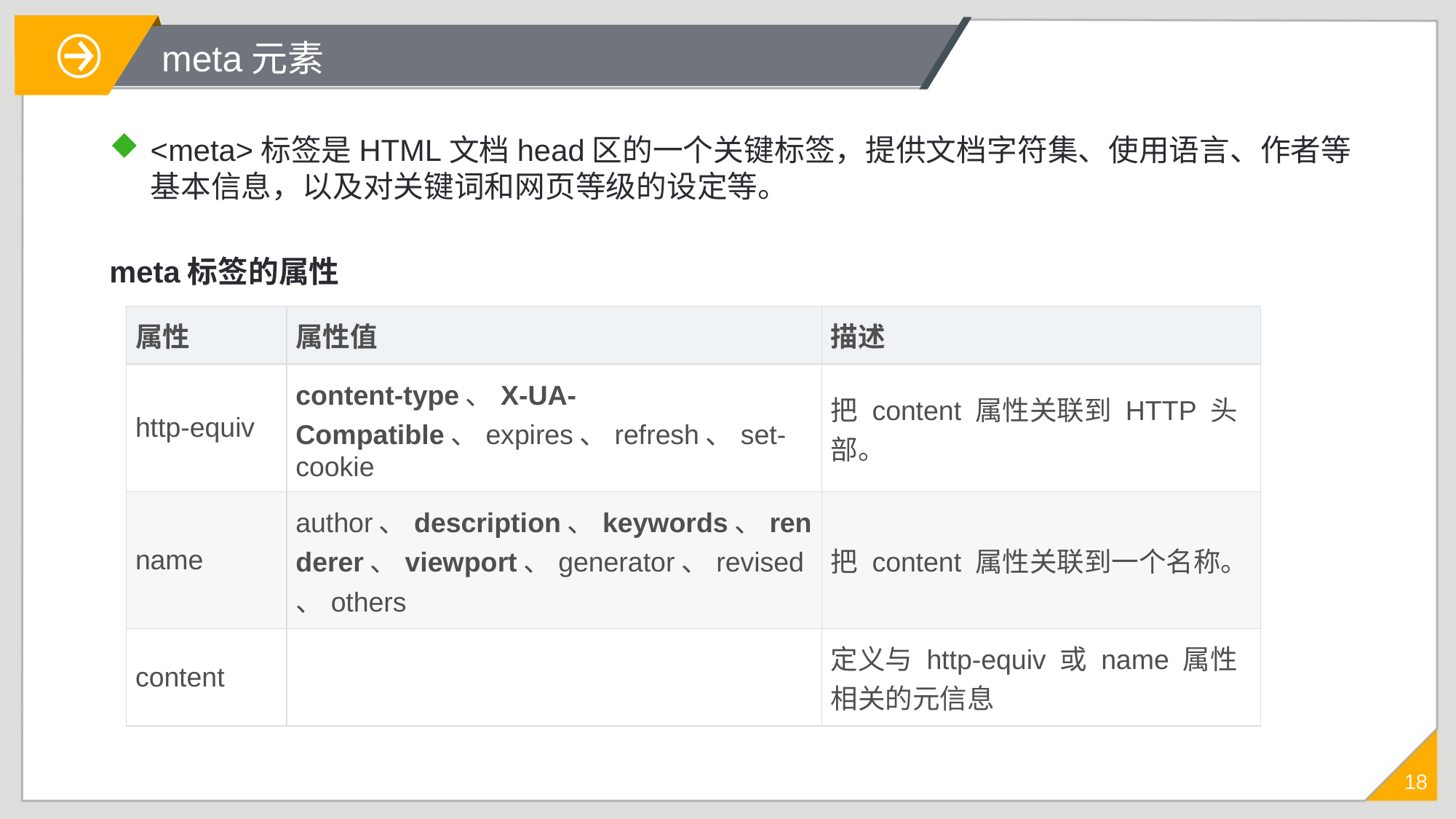

# meta元素
<meta>标签是HTML文档head区的一个关键标签，提供文档字符集、使用语言、作者等基本信息，以及对关键词和网页等级的设定等。

meta标签的属性

| 属性 | 属性值 | 描述 |
| --- | --- | --- |
| http-equiv | content-type、X-UA-Compatible、expires、refresh、set-cookie | 把 content 属性关联到 HTTP 头部。 |
| name | author、description、keywords、renderer、viewport、generator、revised、others | 把 content 属性关联到一个名称。 |
| content |  | 定义与 http-equiv 或 name 属性相关的元信息 |